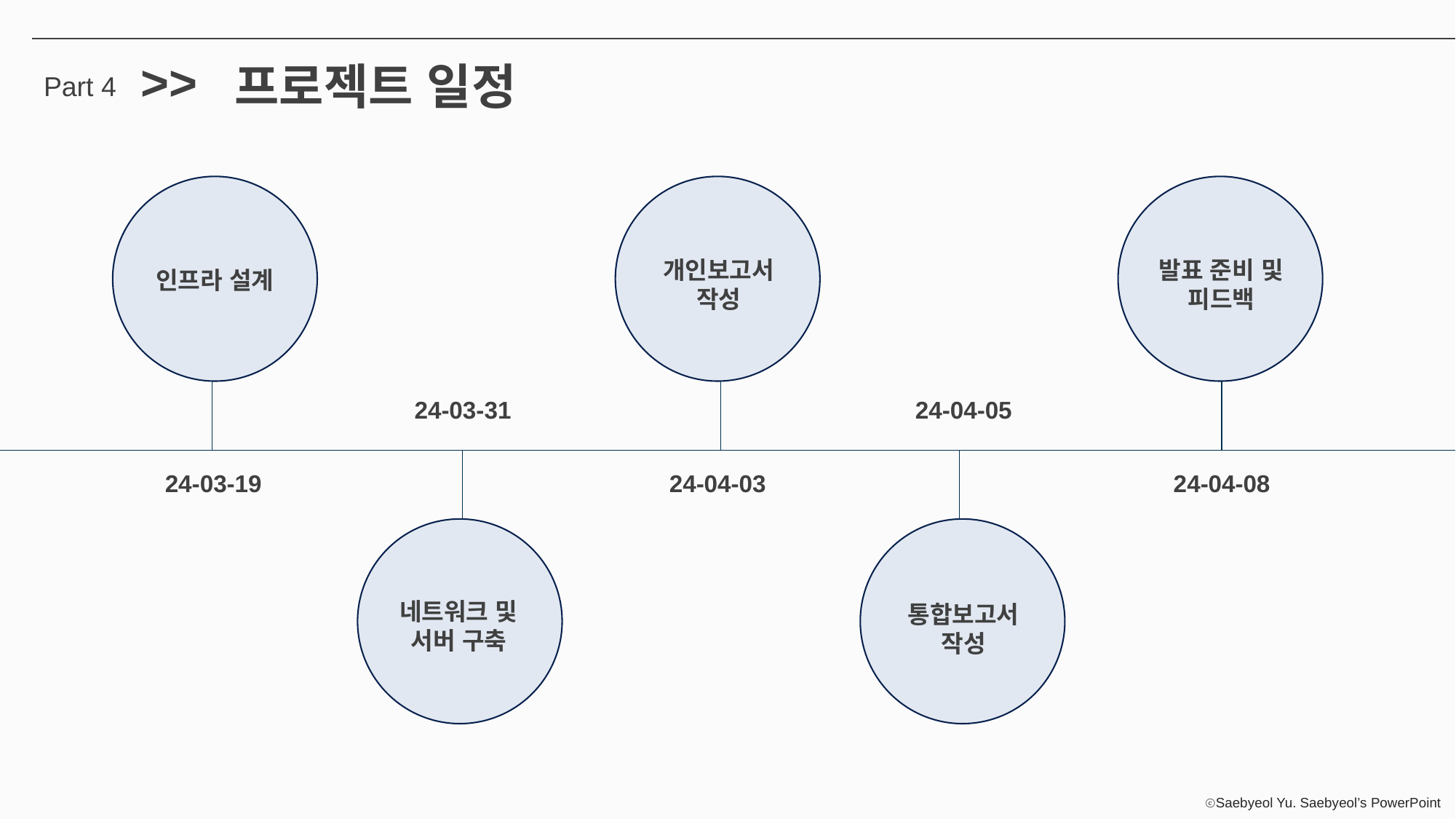

>>
프로젝트 일정
Part 4

개인보고서
작성
발표 준비 및
피드백
인프라 설계
24-04-05
24-03-31
24-03-19
24-04-03
24-04-08

네트워크 및
서버 구축
통합보고서
작성